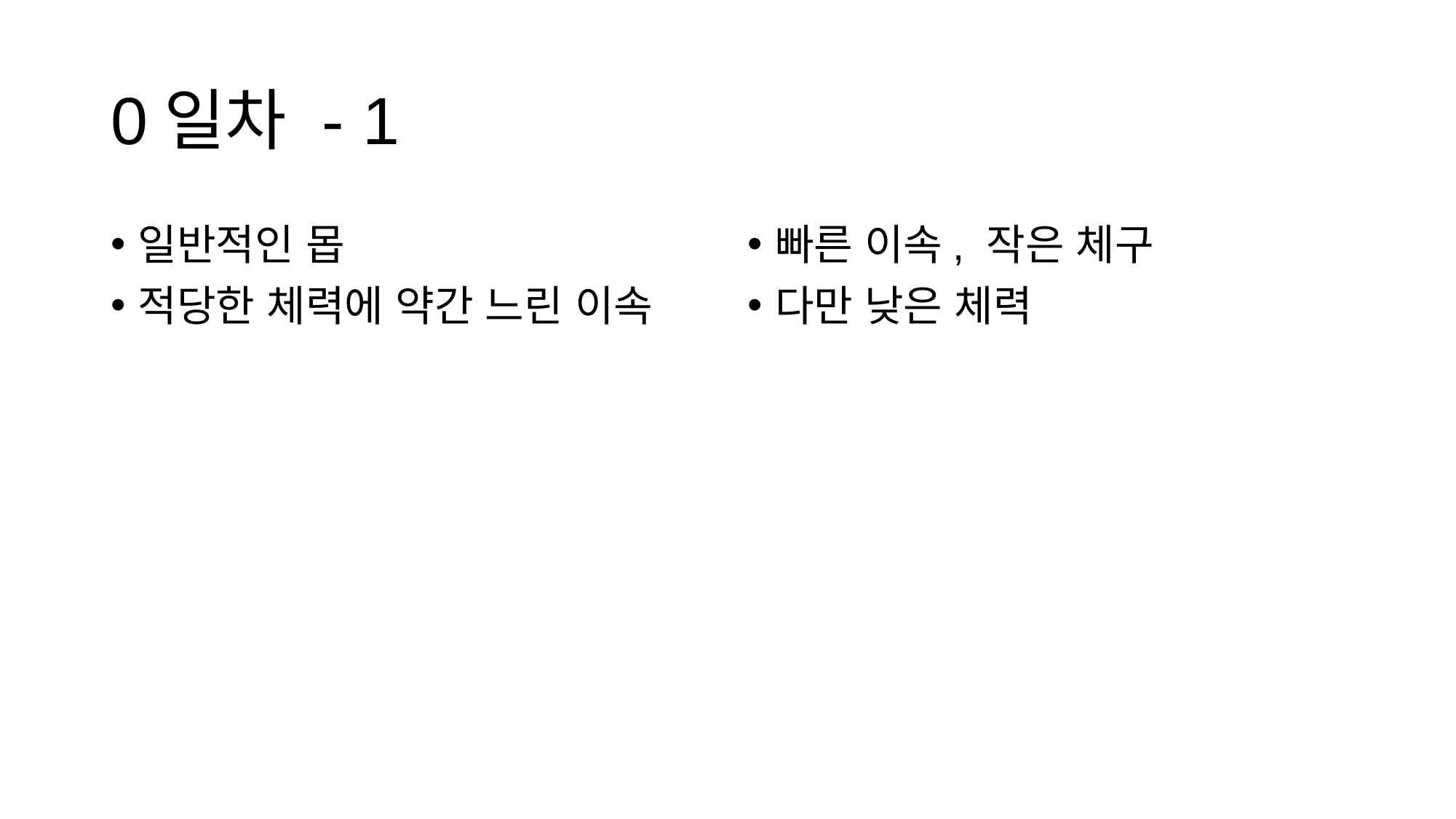

# 0일차 - 1
일반적인 몹
적당한 체력에 약간 느린 이속
빠른 이속, 작은 체구
다만 낮은 체력